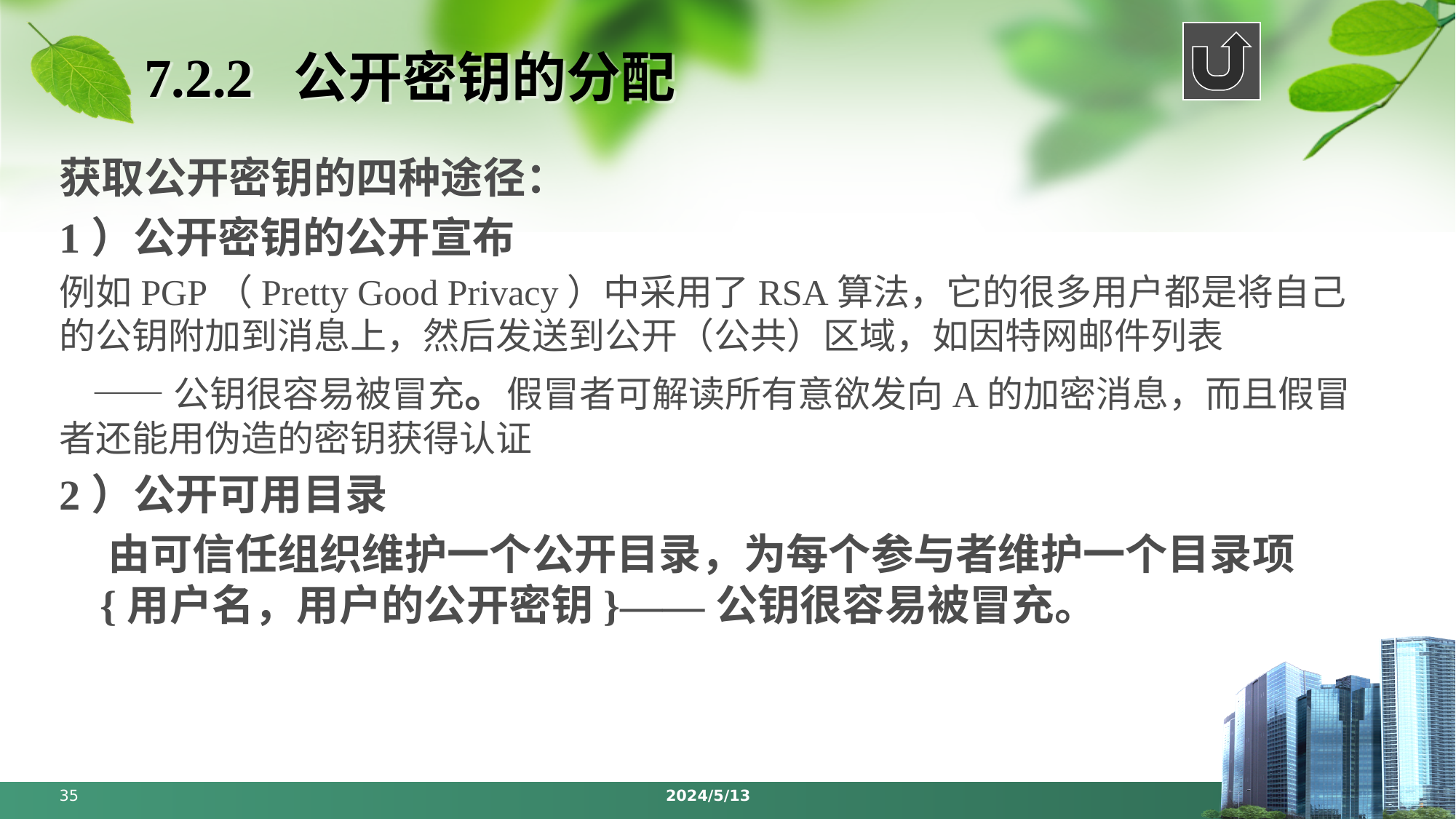

# 7.2.2  公开密钥的分配
获取公开密钥的四种途径：
1）公开密钥的公开宣布
例如PGP（Pretty Good Privacy）中采用了RSA算法，它的很多用户都是将自己的公钥附加到消息上，然后发送到公开（公共）区域，如因特网邮件列表
    ——公钥很容易被冒充。假冒者可解读所有意欲发向A的加密消息，而且假冒者还能用伪造的密钥获得认证
2）公开可用目录
    由可信任组织维护一个公开目录，为每个参与者维护一个目录项{用户名，用户的公开密钥}——公钥很容易被冒充。
35
2024/5/13